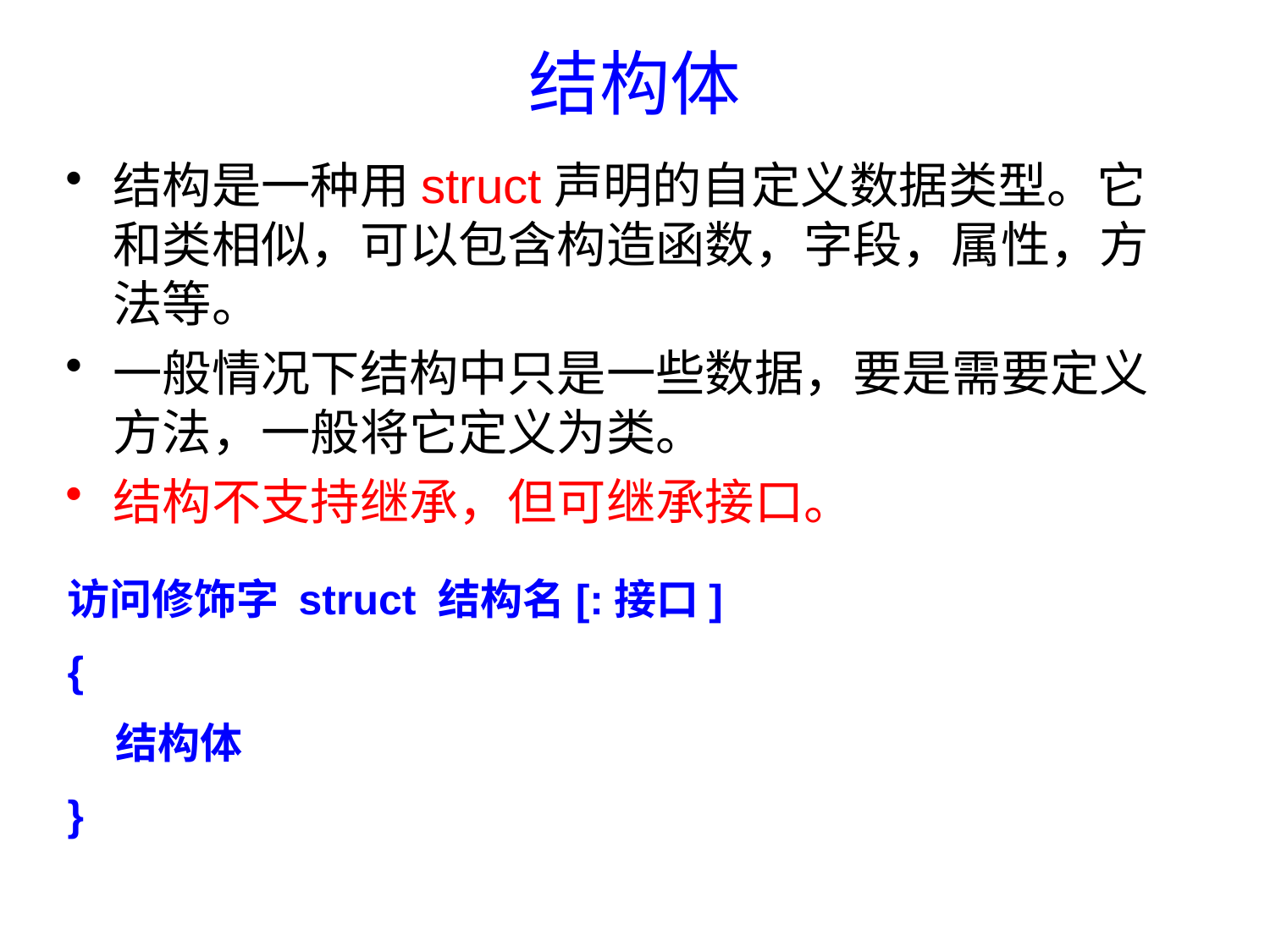

# 结构体
结构是一种用struct声明的自定义数据类型。它和类相似，可以包含构造函数，字段，属性，方法等。
一般情况下结构中只是一些数据，要是需要定义方法，一般将它定义为类。
结构不支持继承，但可继承接口。

访问修饰字 struct 结构名[:接口]
{
    结构体
}